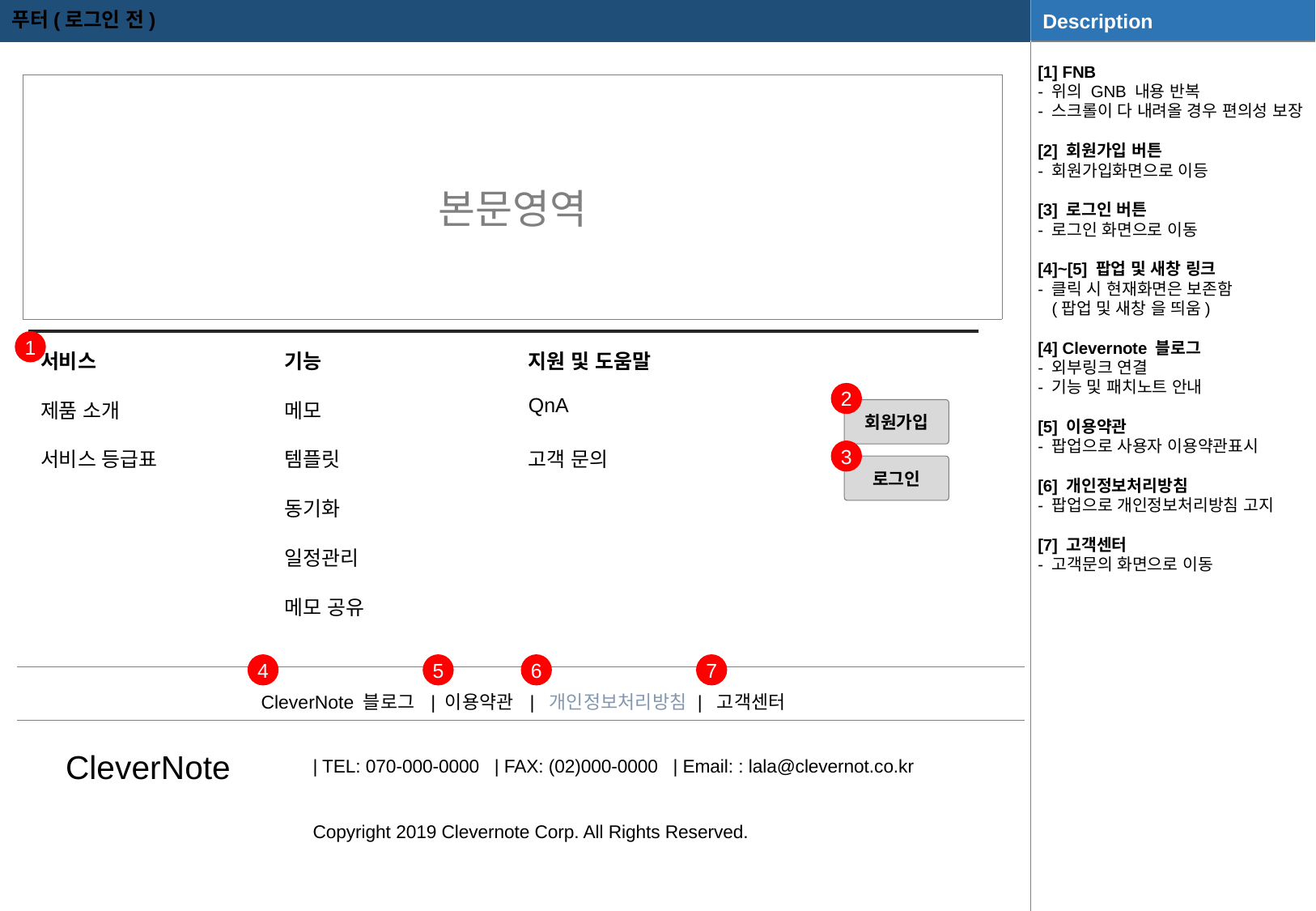

푸터(로그인 전)

[1] FNB
- 위의 GNB 내용 반복
- 스크롤이 다 내려올 경우 편의성 보장

[2] 회원가입 버튼
- 회원가입화면으로 이등

[3] 로그인 버튼
- 로그인 화면으로 이동

[4]~[5] 팝업 및 새창 링크
- 클릭 시 현재화면은 보존함
   (팝업 및 새창 을 띄움)

[4] Clevernote 블로그
- 외부링크 연결
- 기능 및 패치노트 안내

[5] 이용약관
- 팝업으로 사용자 이용약관표시

[6] 개인정보처리방침
- 팝업으로 개인정보처리방침 고지

[7] 고객센터
- 고객문의 화면으로 이동
|  |
| --- |
본문영역

1
| 서비스 | 기능 | 지원 및 도움말 |
| --- | --- | --- |
| 제품 소개 | 메모 | QnA |
| 서비스 등급표 | 템플릿 | 고객 문의 |
|  | 동기화 |  |
|  | 일정관리 |  |
|  | 메모 공유 |  |
2
회원가입
3
로그인
4
5
6
7
| CleverNote 블로그 | 이용약관 | 개인정보처리방침 | 고객센터 |
| --- |
| TEL: 070-000-0000   | FAX: (02)000-0000   | Email: : lala@clevernot.co.kr

Copyright 2019 Clevernote Corp. All Rights Reserved.
CleverNote